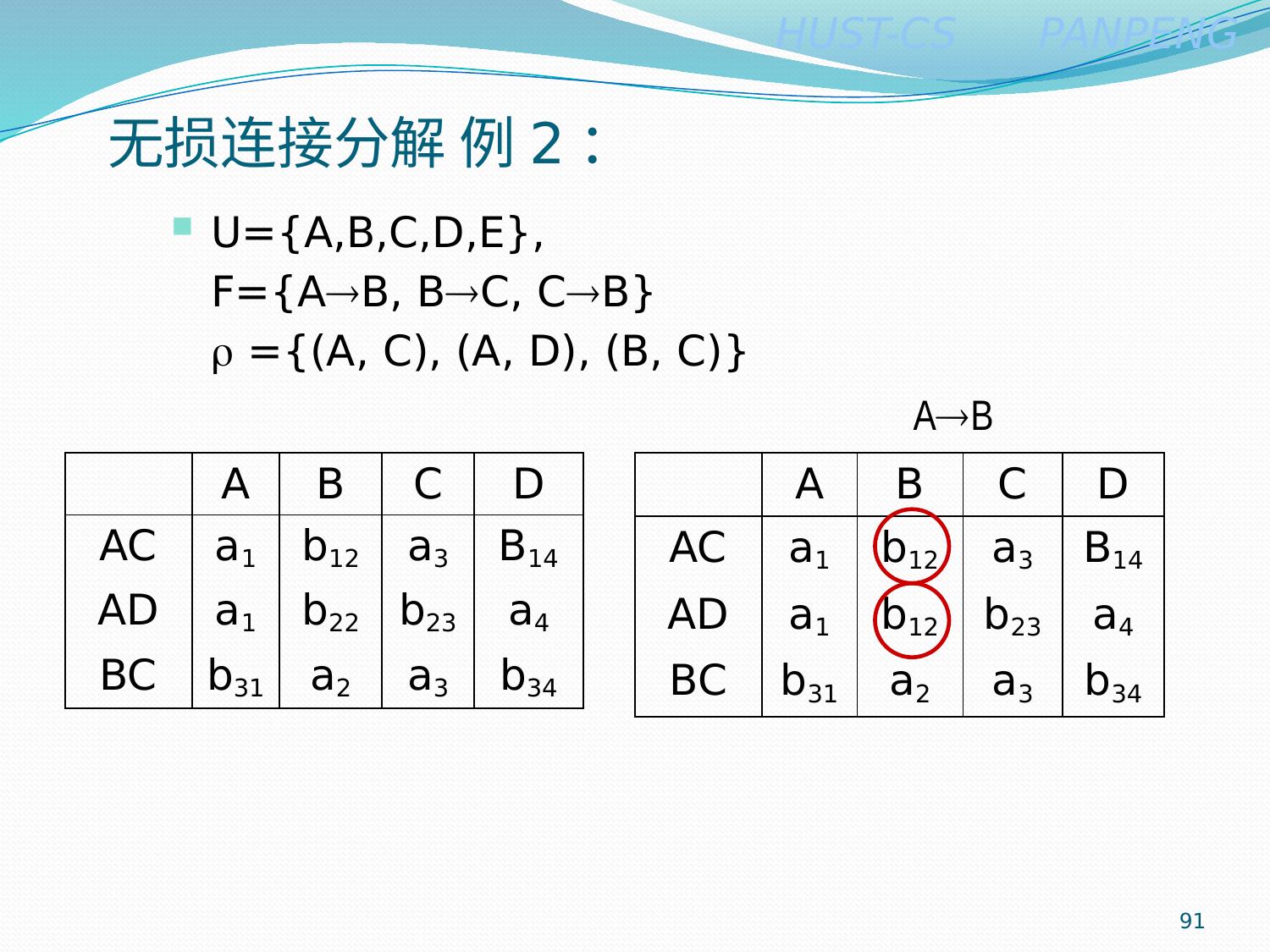

无损连接分解 例2：
U={A,B,C,D,E},
	F={A→B, B→C, C→B}
	ρ ={(A, C), (A, D), (B, C)}
A→B
|  | A | B | C | D |
| --- | --- | --- | --- | --- |
| AC | a1 | b12 | a3 | B14 |
| AD | a1 | b22 | b23 | a4 |
| BC | b31 | a2 | a3 | b34 |
|  | A | B | C | D |
| --- | --- | --- | --- | --- |
| AC | a1 | b12 | a3 | B14 |
| AD | a1 | b12 | b23 | a4 |
| BC | b31 | a2 | a3 | b34 |

91